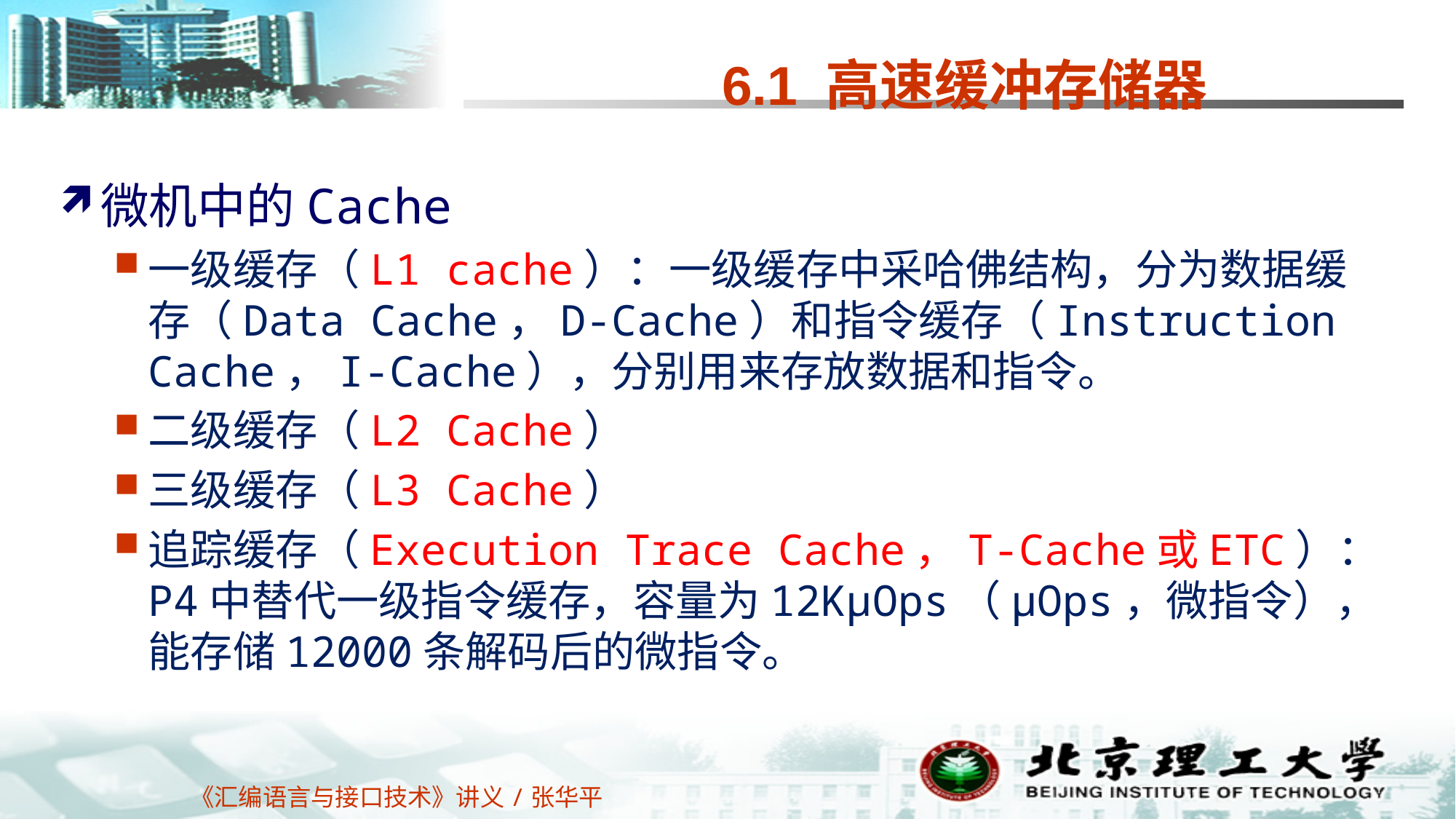

# 6.1 高速缓冲存储器
微机中的Cache
一级缓存（L1 cache）：一级缓存中采哈佛结构，分为数据缓存（Data Cache，D-Cache）和指令缓存（Instruction Cache，I-Cache），分别用来存放数据和指令。
二级缓存（L2 Cache）
三级缓存（L3 Cache）
追踪缓存（Execution Trace Cache，T-Cache或ETC）：P4中替代一级指令缓存，容量为12KμOps（μOps，微指令），能存储12000条解码后的微指令。